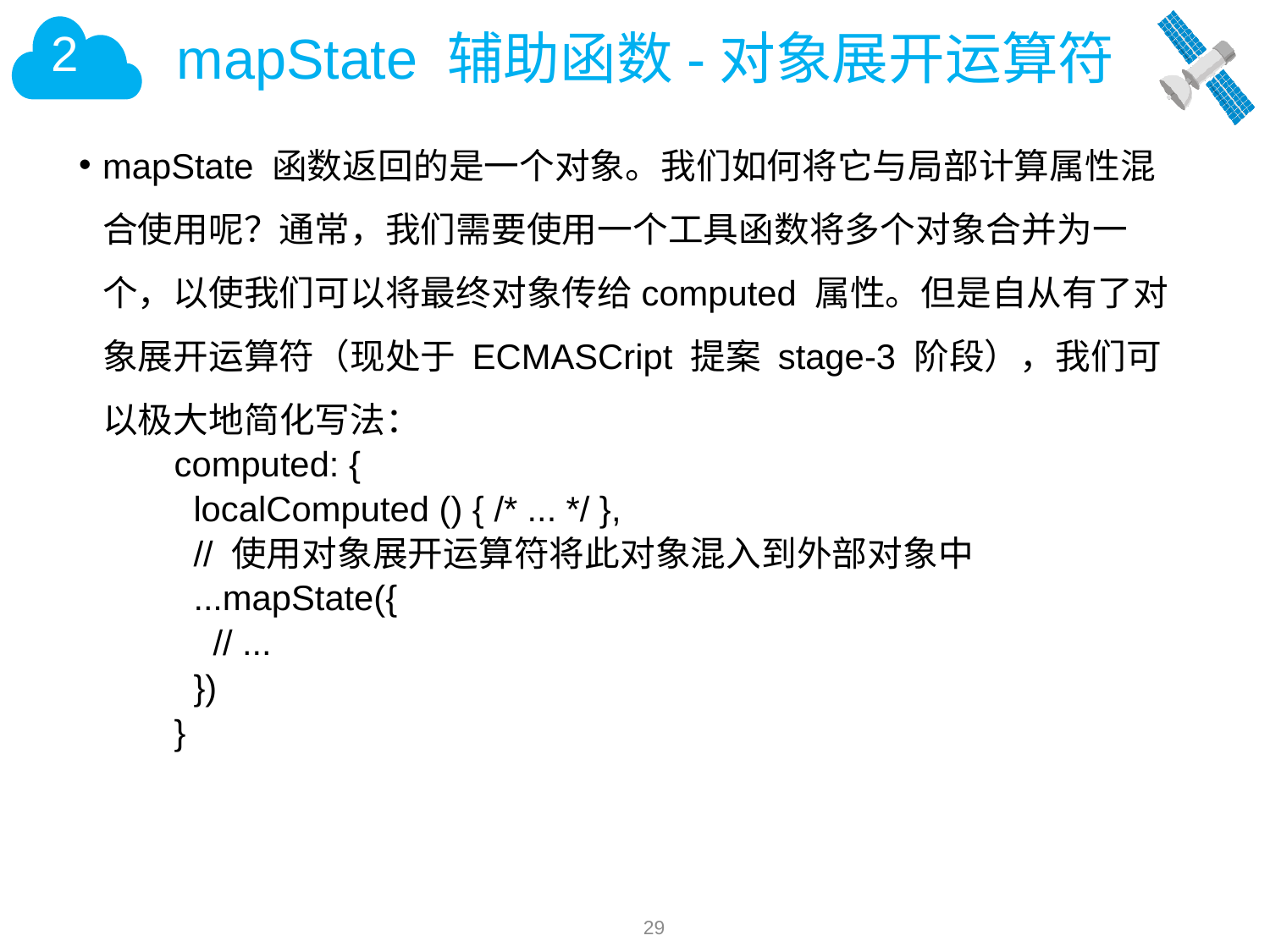

# mapState 辅助函数-对象展开运算符
mapState 函数返回的是一个对象。我们如何将它与局部计算属性混合使用呢？通常，我们需要使用一个工具函数将多个对象合并为一个，以使我们可以将最终对象传给computed 属性。但是自从有了对象展开运算符（现处于 ECMASCript 提案 stage-3 阶段），我们可以极大地简化写法：
computed: {
  localComputed () { /* ... */ },
  // 使用对象展开运算符将此对象混入到外部对象中
  ...mapState({
    // ...
  })
}
29